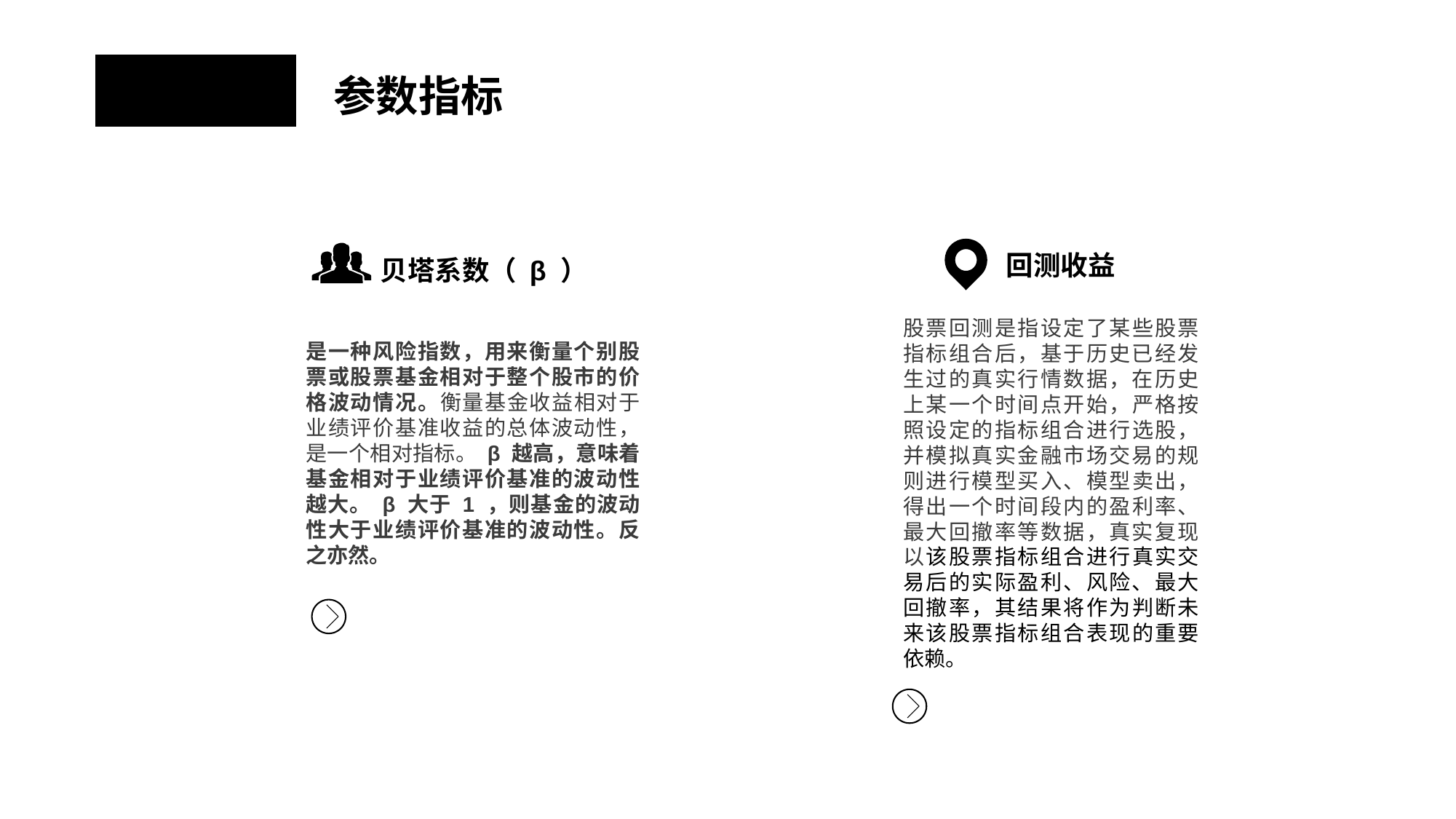

参数指标

回测收益

贝塔系数（ β ）

股票回测是指设定了某些股票指标组合后，基于历史已经发生过的真实行情数据，在历史上某一个时间点开始，严格按照设定的指标组合进行选股，并模拟真实金融市场交易的规则进行模型买入、模型卖出，得出一个时间段内的盈利率、最大回撤率等数据，真实复现以该股票指标组合进行真实交易后的实际盈利、风险、最大回撤率，其结果将作为判断未来该股票指标组合表现的重要依赖。

是一种风险指数，用来衡量个别股票或股票基金相对于整个股市的价格波动情况。衡量基金收益相对于业绩评价基准收益的总体波动性，是一个相对指标。 β 越高，意味着基金相对于业绩评价基准的波动性越大。 β 大于 1 ，则基金的波动性大于业绩评价基准的波动性。反之亦然。